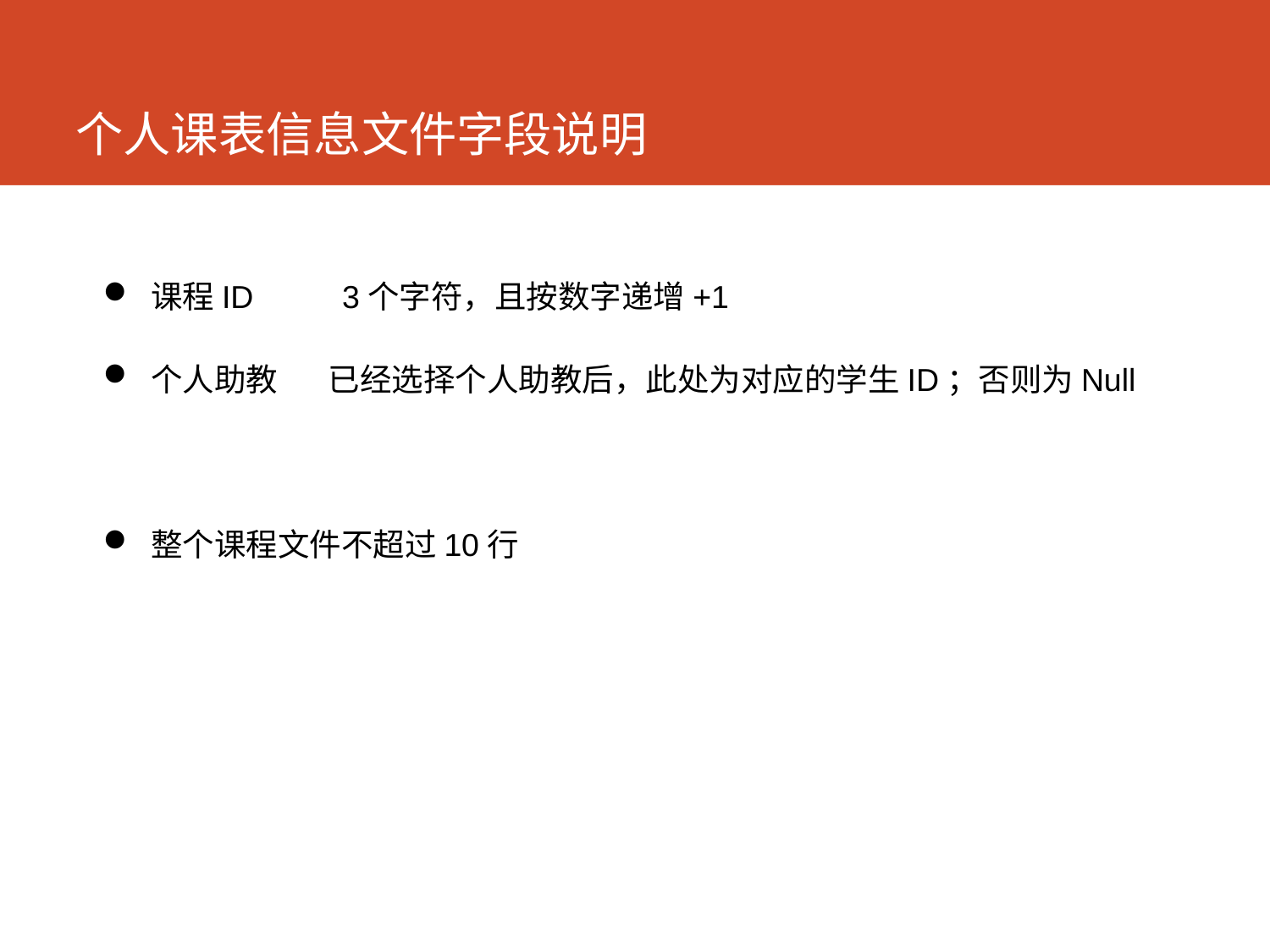

# 个人课表信息文件字段说明
课程ID          3个字符，且按数字递增+1
个人助教       已经选择个人助教后，此处为对应的学生ID；否则为Null

整个课程文件不超过10行